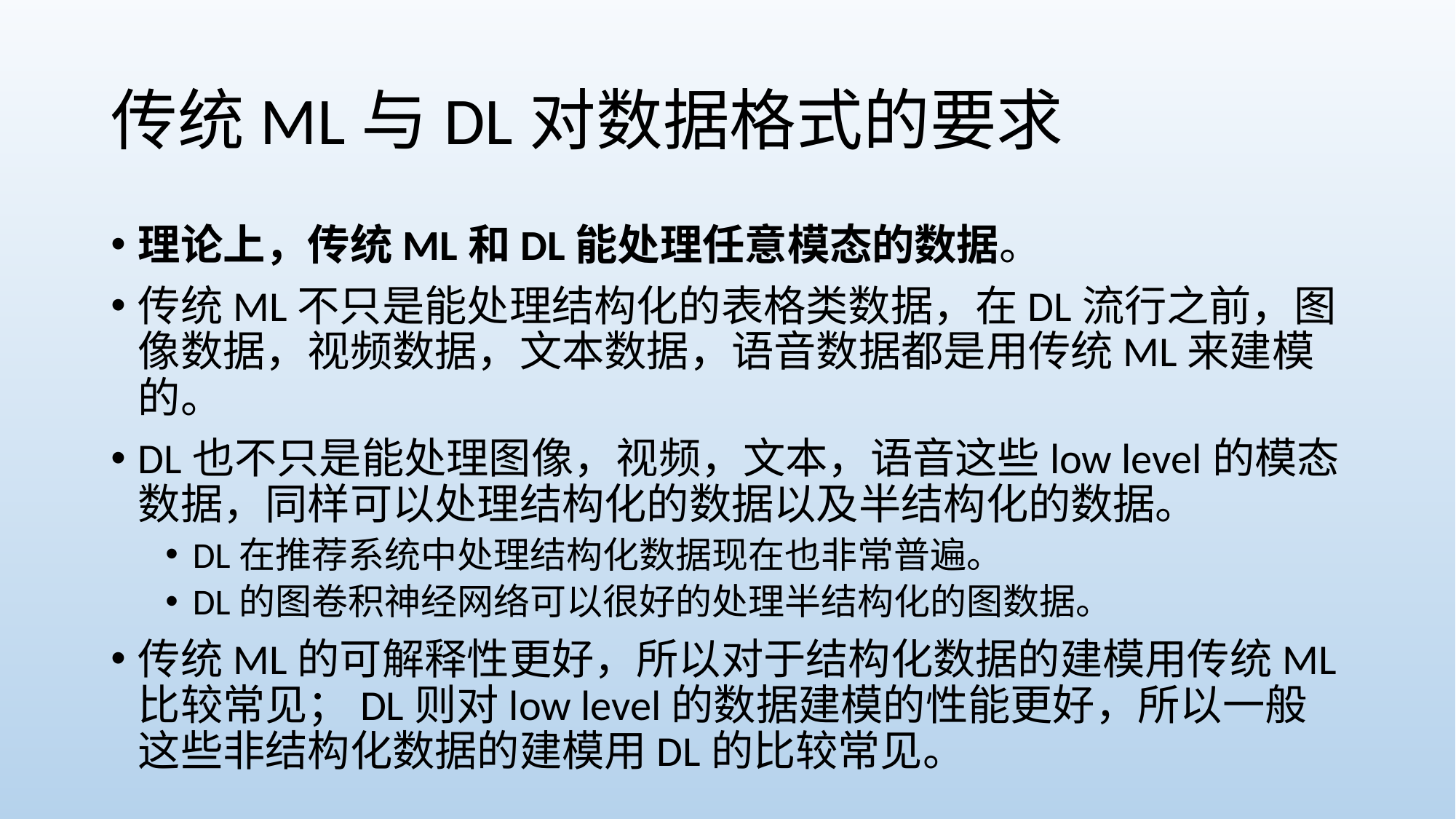

# 传统ML与DL对数据格式的要求
理论上，传统ML和DL能处理任意模态的数据。
传统ML不只是能处理结构化的表格类数据，在DL流行之前，图像数据，视频数据，文本数据，语音数据都是用传统ML来建模的。
DL也不只是能处理图像，视频，文本，语音这些low level的模态数据，同样可以处理结构化的数据以及半结构化的数据。
DL在推荐系统中处理结构化数据现在也非常普遍。
DL的图卷积神经网络可以很好的处理半结构化的图数据。
传统ML的可解释性更好，所以对于结构化数据的建模用传统ML比较常见；DL则对low level的数据建模的性能更好，所以一般这些非结构化数据的建模用DL的比较常见。